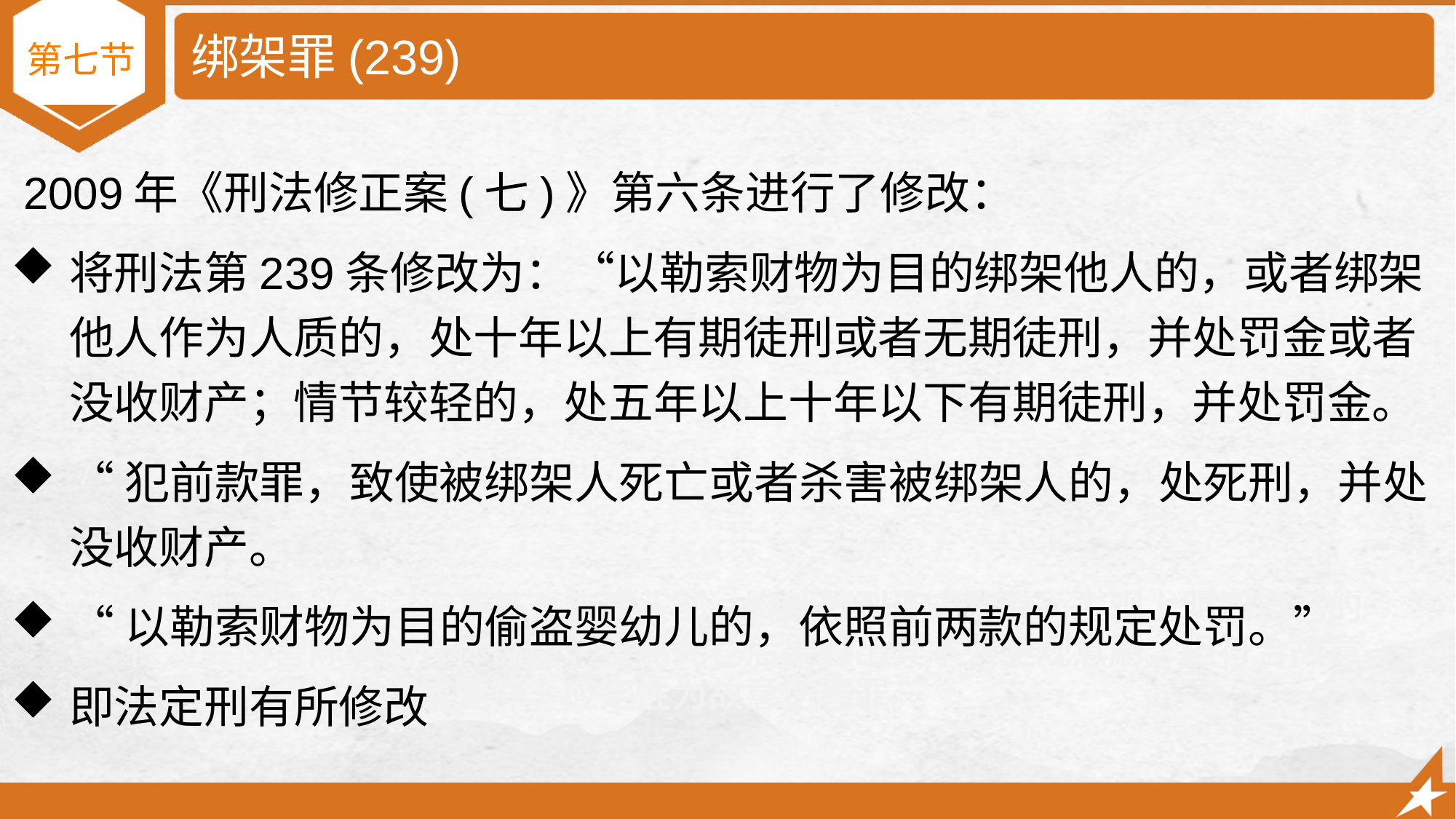

# 绑架罪(239)
第七节
 2009年《刑法修正案(七)》第六条进行了修改：
将刑法第239条修改为：“以勒索财物为目的绑架他人的，或者绑架他人作为人质的，处十年以上有期徒刑或者无期徒刑，并处罚金或者没收财产；情节较轻的，处五年以上十年以下有期徒刑，并处罚金。
“犯前款罪，致使被绑架人死亡或者杀害被绑架人的，处死刑，并处没收财产。
“以勒索财物为目的偷盗婴幼儿的，依照前两款的规定处罚。”
即法定刑有所修改

第三种意见认为，王某某对陈某头部、胸部分别连击数拳，主观上明知自己的行为会伤害陈某的身体健康，虽然死亡后果超出其本人主观意愿，但符合故意伤害致人死亡的构成要件，应定性为故意伤害罪。